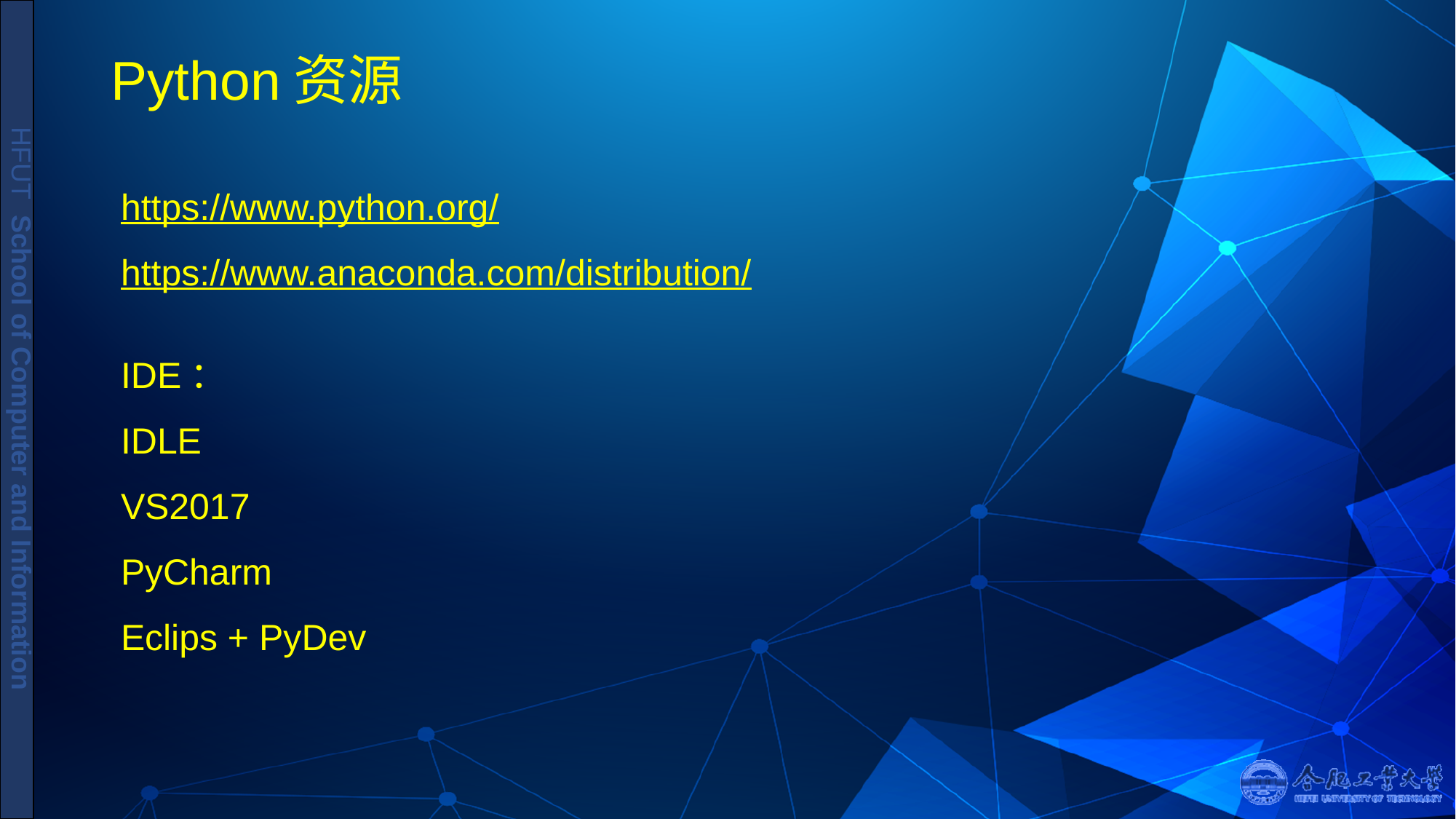

# Python资源
https://www.python.org/
https://www.anaconda.com/distribution/
IDE：
IDLE
VS2017
PyCharm
Eclips + PyDev